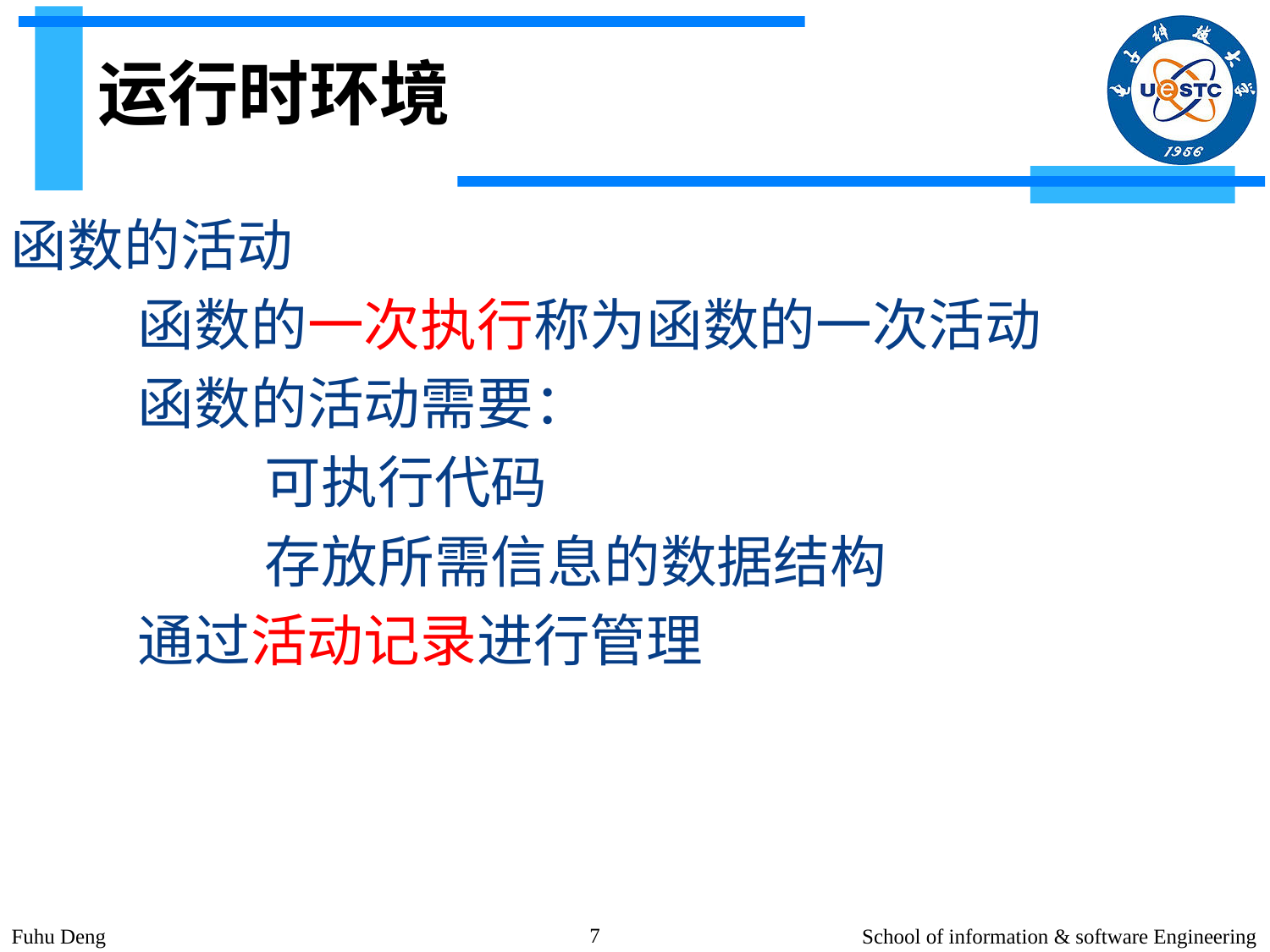

# 运行时环境
函数的活动
	函数的一次执行称为函数的一次活动
	函数的活动需要：
		可执行代码
		存放所需信息的数据结构
	通过活动记录进行管理
7
Fuhu Deng
School of information & software Engineering